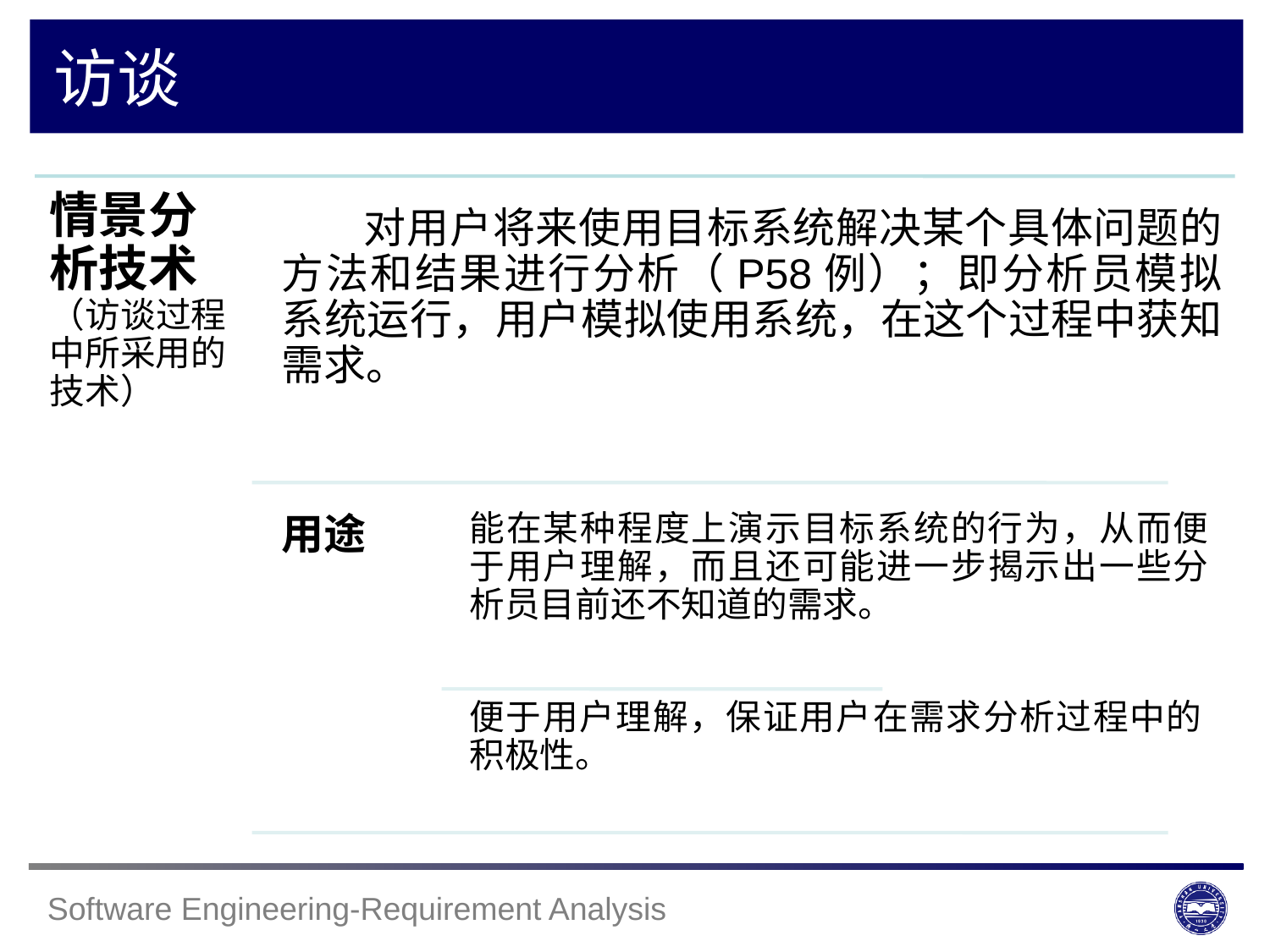

访谈
情景分析技术（访谈过程中所采用的技术）
       对用户将来使用目标系统解决某个具体问题的方法和结果进行分析（P58例）；即分析员模拟系统运行，用户模拟使用系统，在这个过程中获知需求。
用途
能在某种程度上演示目标系统的行为，从而便于用户理解，而且还可能进一步揭示出一些分析员目前还不知道的需求。
便于用户理解，保证用户在需求分析过程中的积极性。